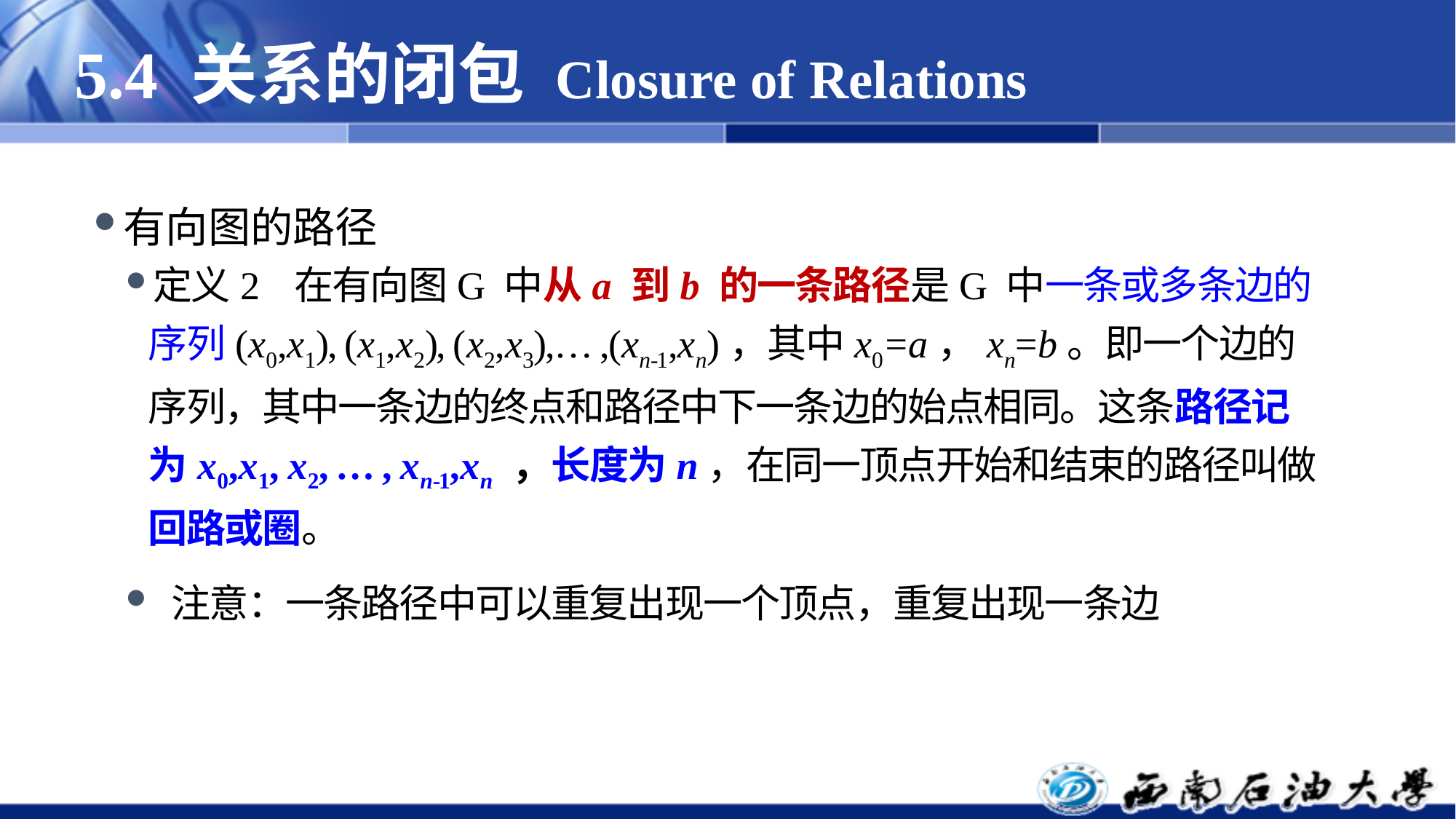

# 5.4 关系的闭包 Closure of Relations
有向图的路径
定义2   在有向图G 中从a 到b 的一条路径是G 中一条或多条边的序列(x0,x1), (x1,x2), (x2,x3),… ,(xn-1,xn)，其中x0=a，xn=b。即一个边的序列，其中一条边的终点和路径中下一条边的始点相同。这条路径记为x0,x1, x2, … , xn-1,xn ，长度为n，在同一顶点开始和结束的路径叫做回路或圈。
 注意：一条路径中可以重复出现一个顶点，重复出现一条边